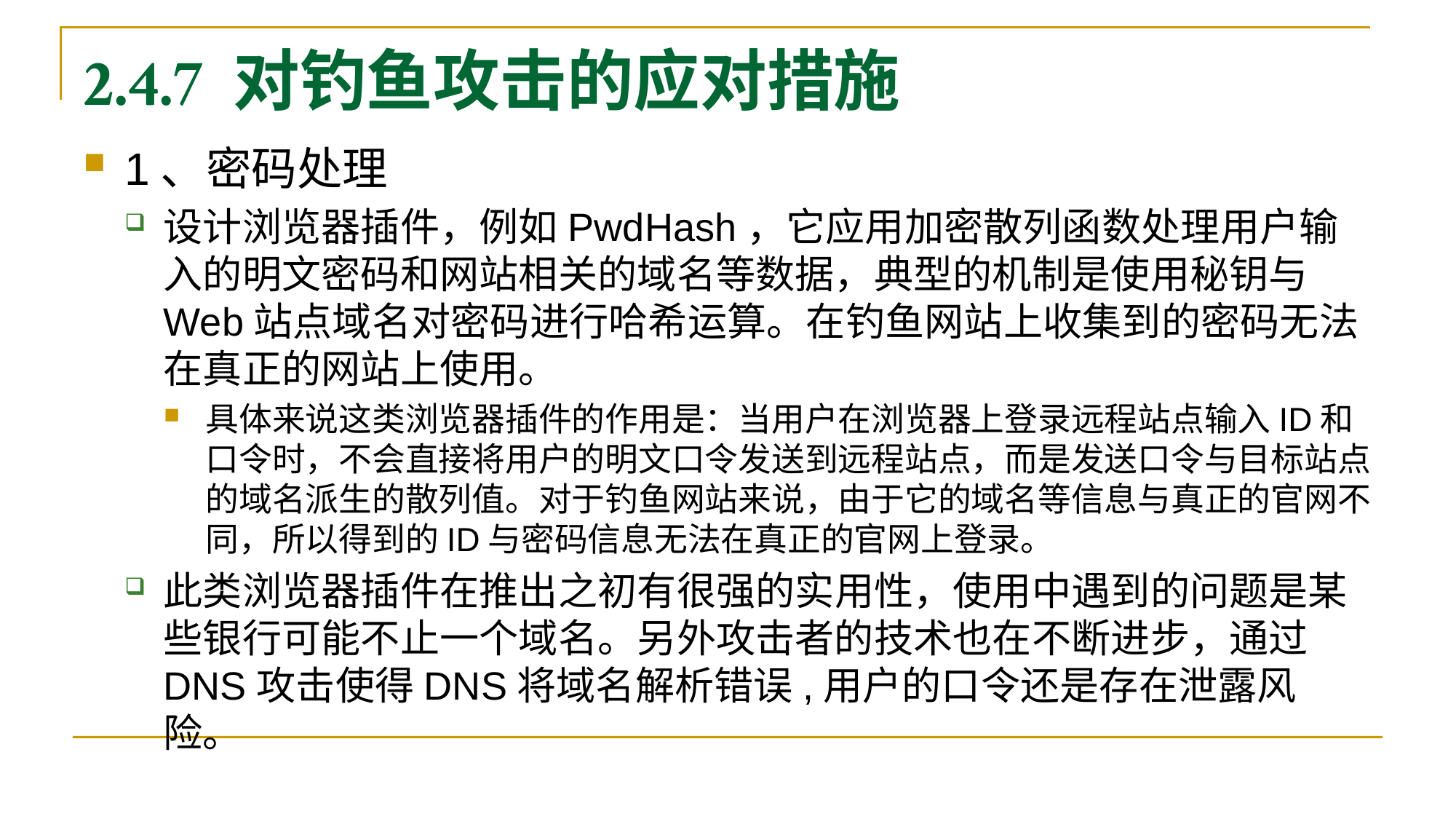

# 2.4.7 对钓鱼攻击的应对措施
1、密码处理
设计浏览器插件，例如PwdHash，它应用加密散列函数处理用户输入的明文密码和网站相关的域名等数据，典型的机制是使用秘钥与Web站点域名对密码进行哈希运算。在钓鱼网站上收集到的密码无法在真正的网站上使用。
具体来说这类浏览器插件的作用是：当用户在浏览器上登录远程站点输入ID和口令时，不会直接将用户的明文口令发送到远程站点，而是发送口令与目标站点的域名派生的散列值。对于钓鱼网站来说，由于它的域名等信息与真正的官网不同，所以得到的ID与密码信息无法在真正的官网上登录。
此类浏览器插件在推出之初有很强的实用性，使用中遇到的问题是某些银行可能不止一个域名。另外攻击者的技术也在不断进步，通过DNS攻击使得DNS将域名解析错误,用户的口令还是存在泄露风险。